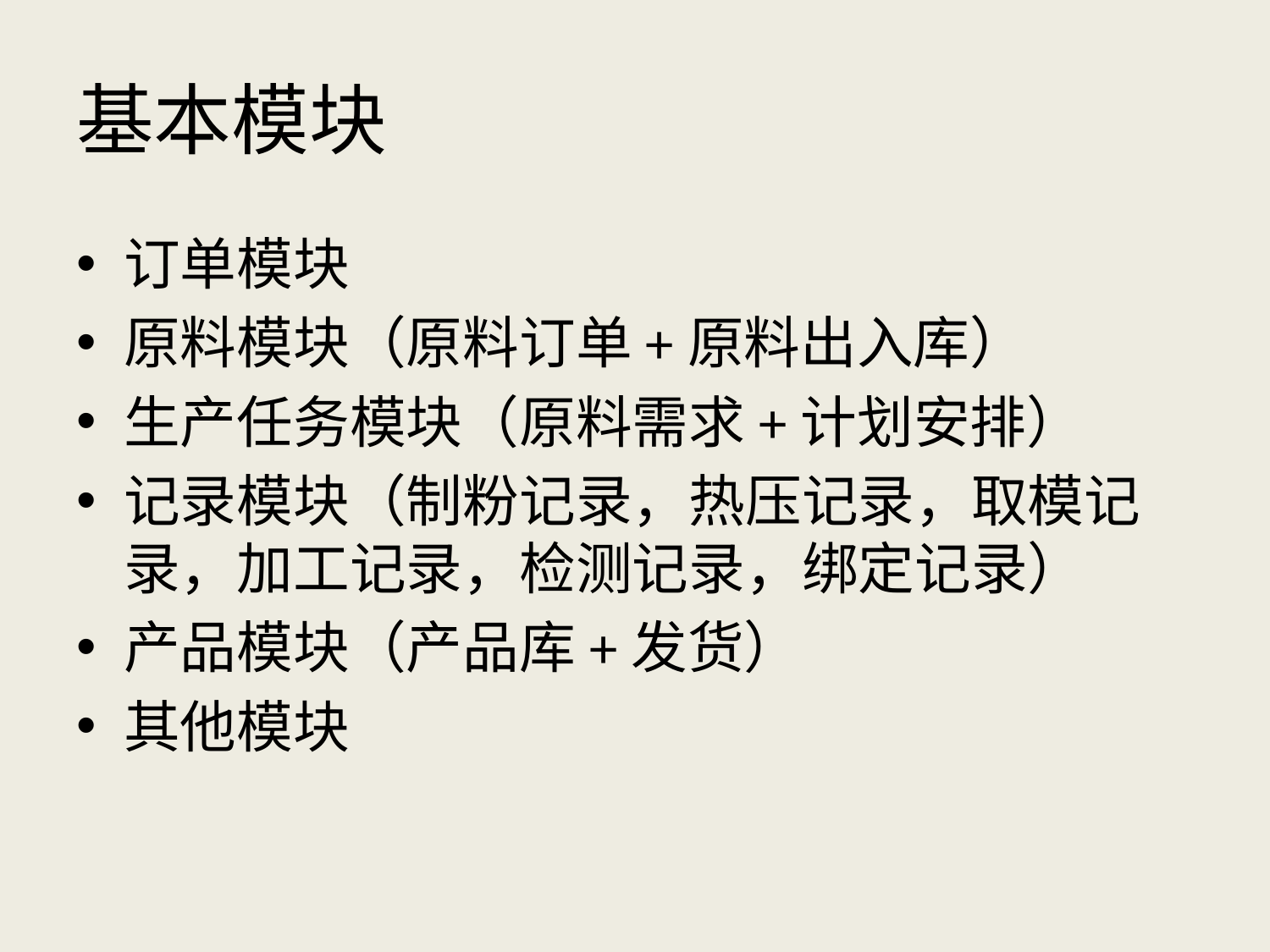

# 基本模块
订单模块
原料模块（原料订单+原料出入库）
生产任务模块（原料需求+计划安排）
记录模块（制粉记录，热压记录，取模记录，加工记录，检测记录，绑定记录）
产品模块（产品库+发货）
其他模块